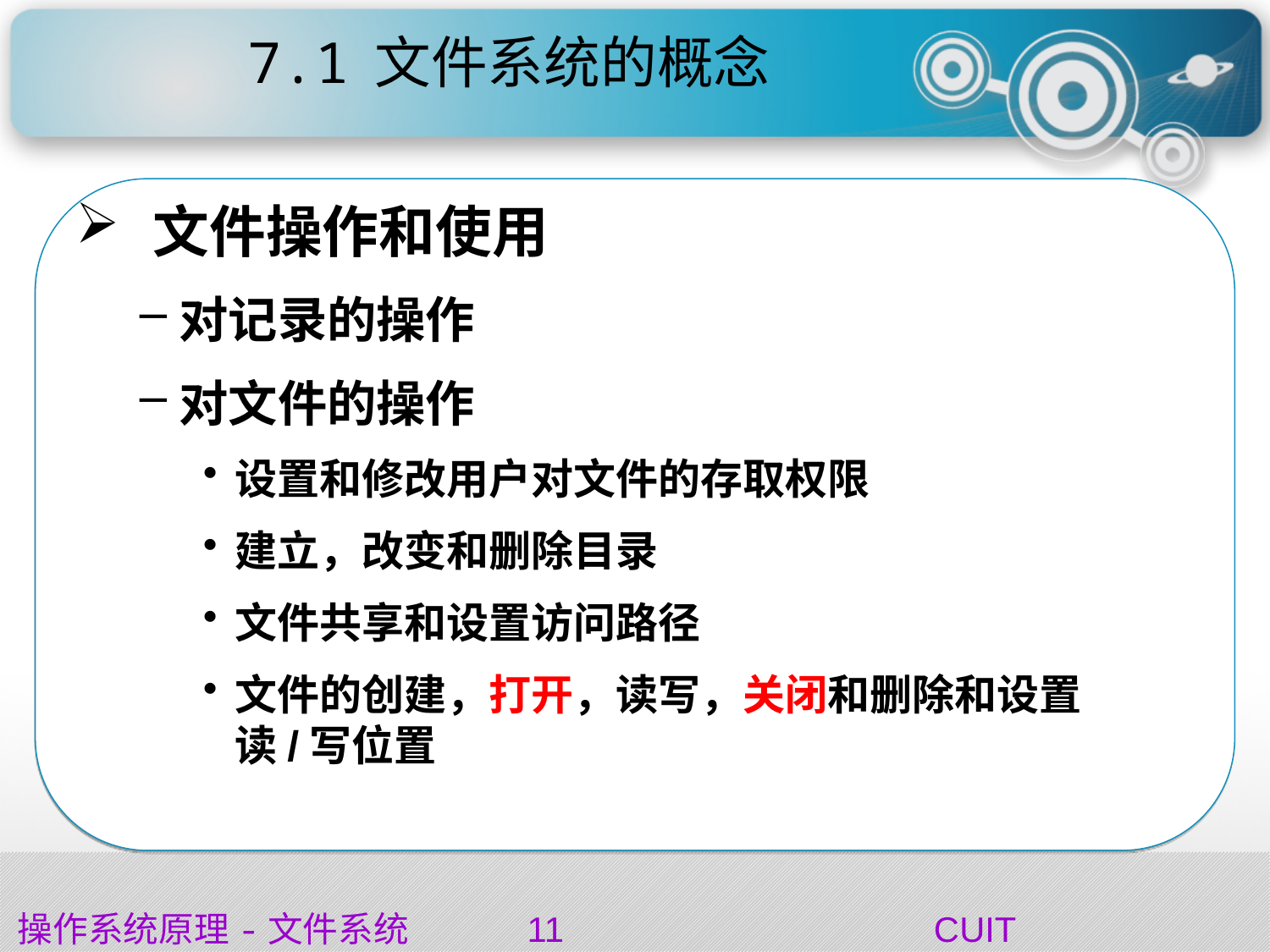

# 7.1	文件系统的概念
 文件操作和使用
对记录的操作
对文件的操作
设置和修改用户对文件的存取权限
建立，改变和删除目录
文件共享和设置访问路径
文件的创建，打开，读写，关闭和删除和设置读/写位置